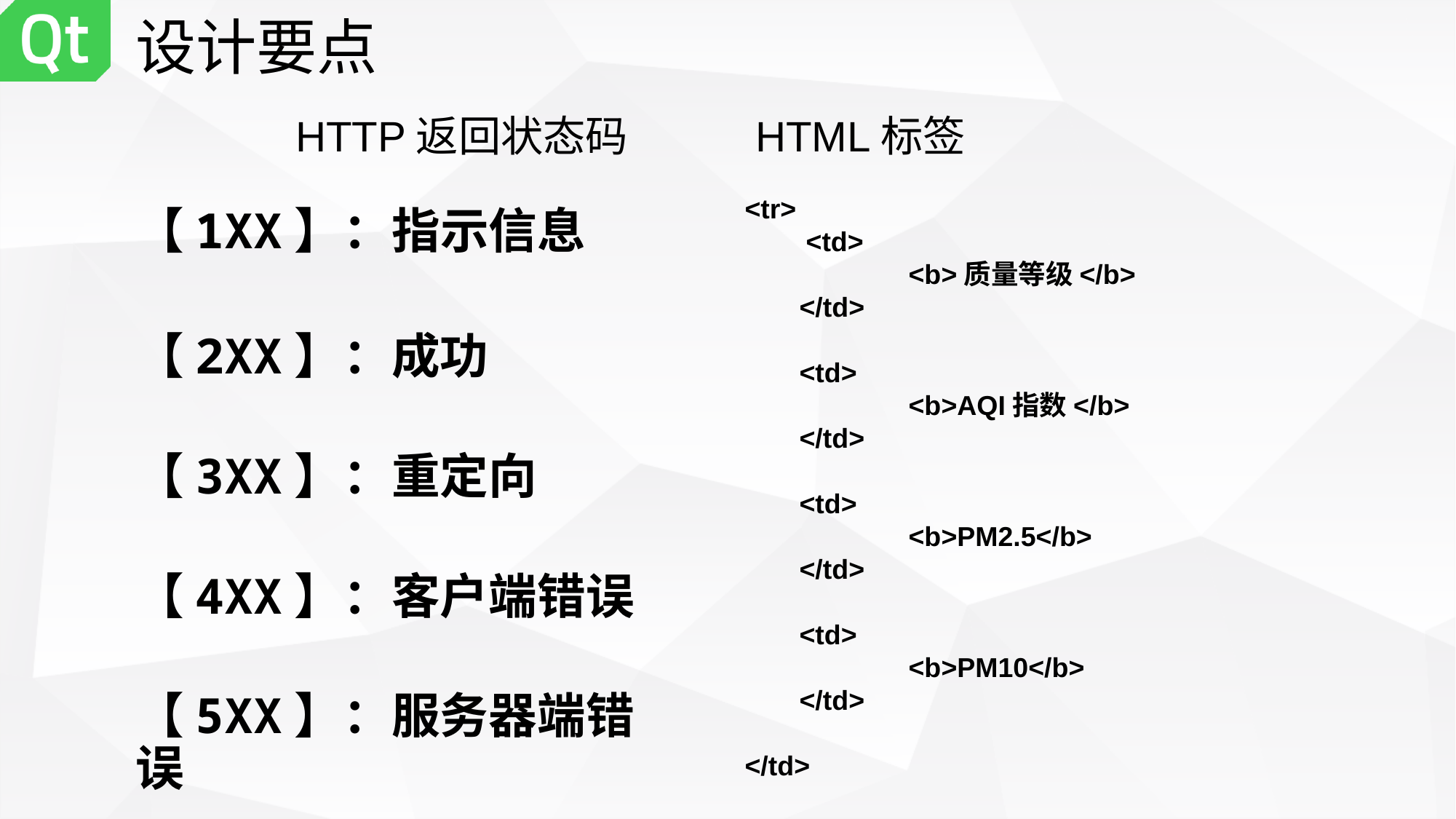

# 设计要点
HTTP返回状态码
HTML标签
<tr>
        <td>
	<b>质量等级</b>
</td>

<td>
	<b>AQI指数</b>
</td>
<td>
	<b>PM2.5</b>
</td>

<td>
	<b>PM10</b>
</td>

</td>
【1XX】：指示信息
【2XX】：成功
【3XX】：重定向
【4XX】：客户端错误
【5XX】：服务器端错误